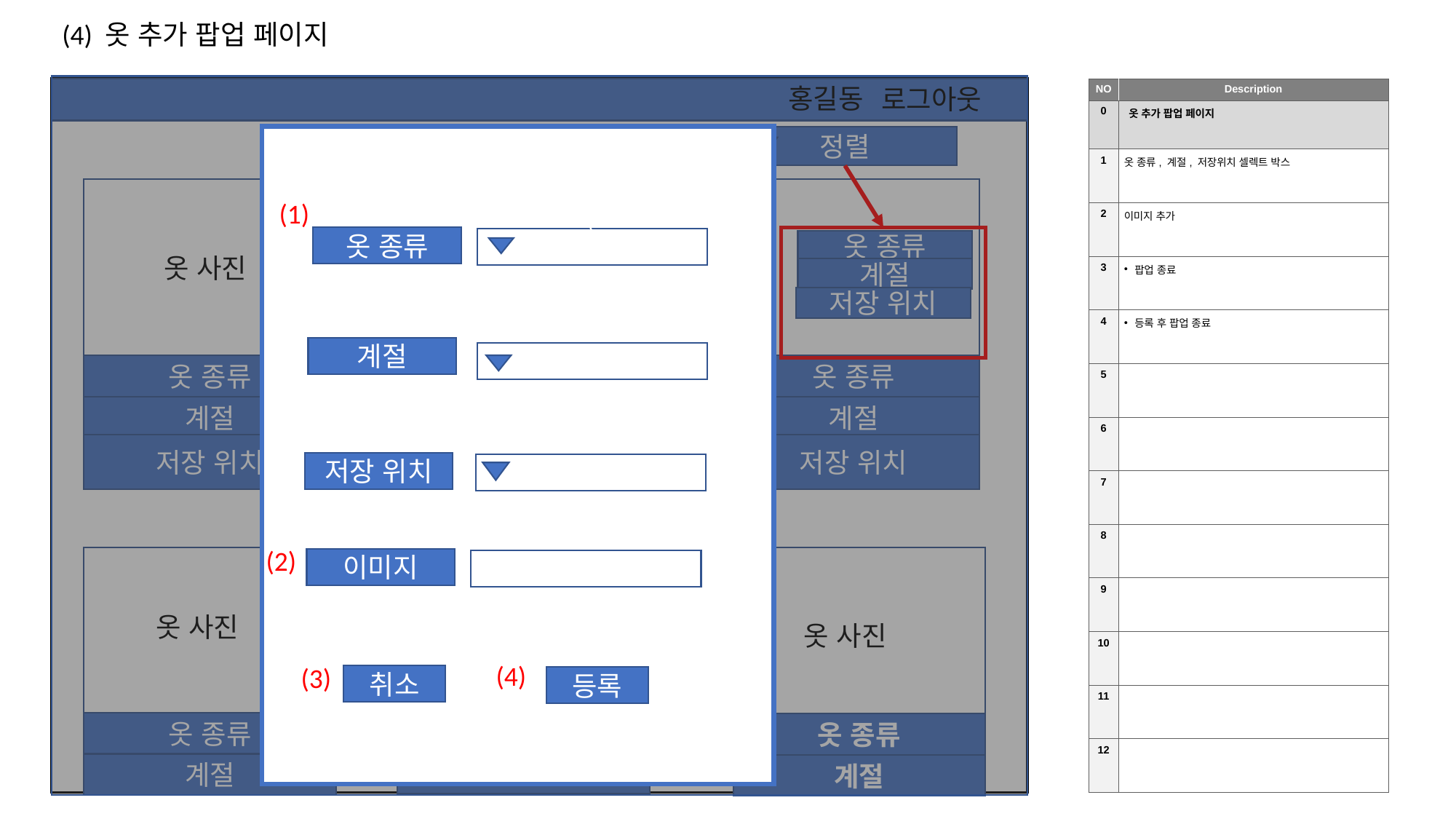

(4) 옷 추가 팝업 페이지

홍길동
로그아웃

옷
| NO | Description |
| --- | --- |
| 0 | 옷 추가 팝업 페이지 |
| 1 | 옷 종류, 계절, 저장위치 셀렉트 박스 |
| 2 | 이미지 추가 |
| 3 | 팝업 종료 |
| 4 | 등록 후 팝업 종료 |
| 5 |  |
| 6 |  |
| 7 |  |
| 8 |  |
| 9 |  |
| 10 |  |
| 11 |  |
| 12 |  |

정렬
옷 추가

(1)
옷 종류

\

옷 종류

옷 사진
옷 사진
옷 사진
계절
저장 위치
계절

옷 종류
옷 종류
옷 종류
계절
계절
계절
저장 위치
저장 위치
저장 위치
저장 위치

(2)

이미지

옷 사진
옷 사진
옷 사진
(4)
(3)
취소
등록
옷 종류
옷 종류
옷 종류
계절
계절
계절